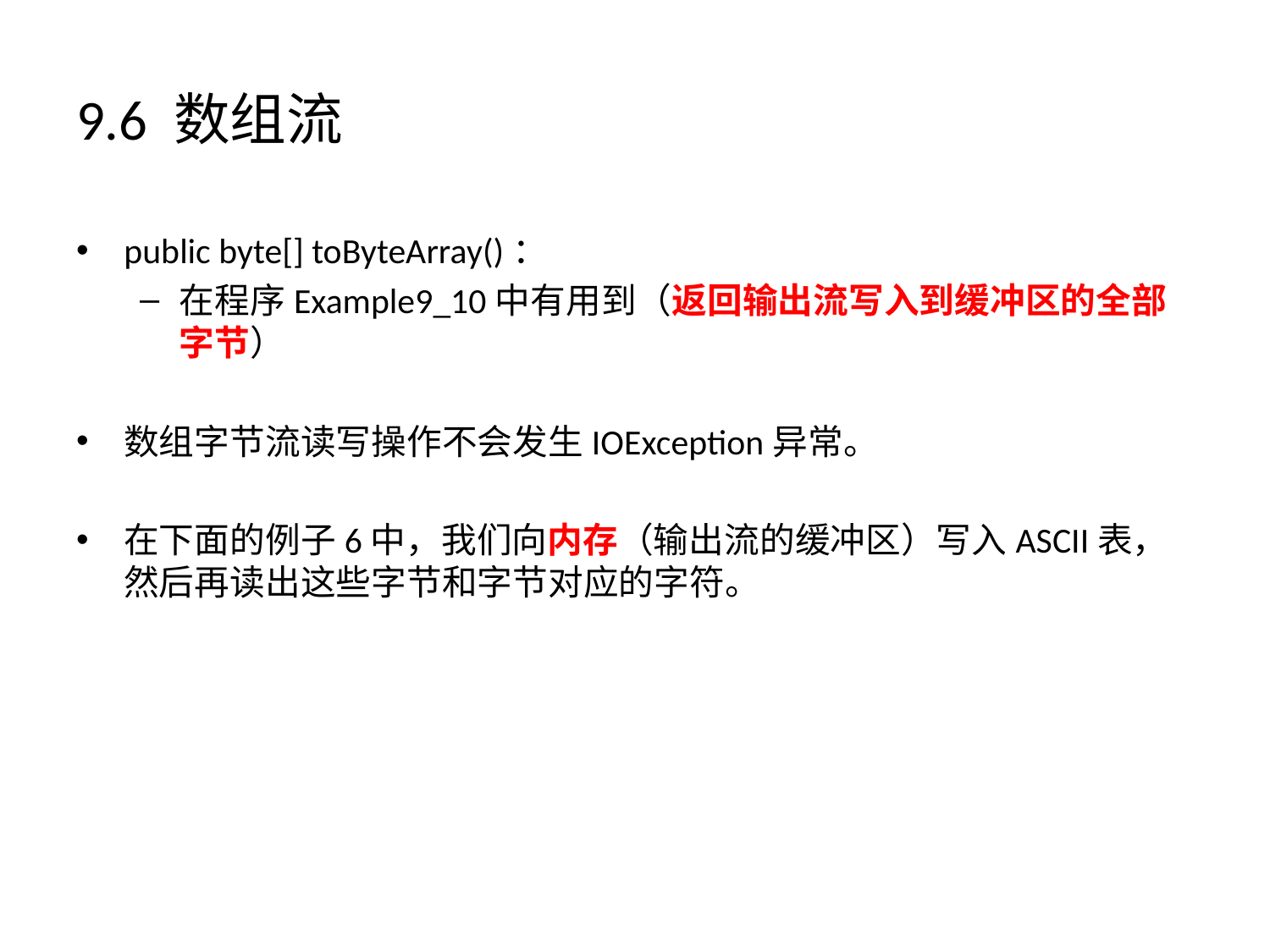

# 9.6 数组流
public byte[] toByteArray()：
在程序Example9_10中有用到（返回输出流写入到缓冲区的全部字节）

数组字节流读写操作不会发生IOException异常。

在下面的例子6中，我们向内存（输出流的缓冲区）写入ASCII表，然后再读出这些字节和字节对应的字符。
67